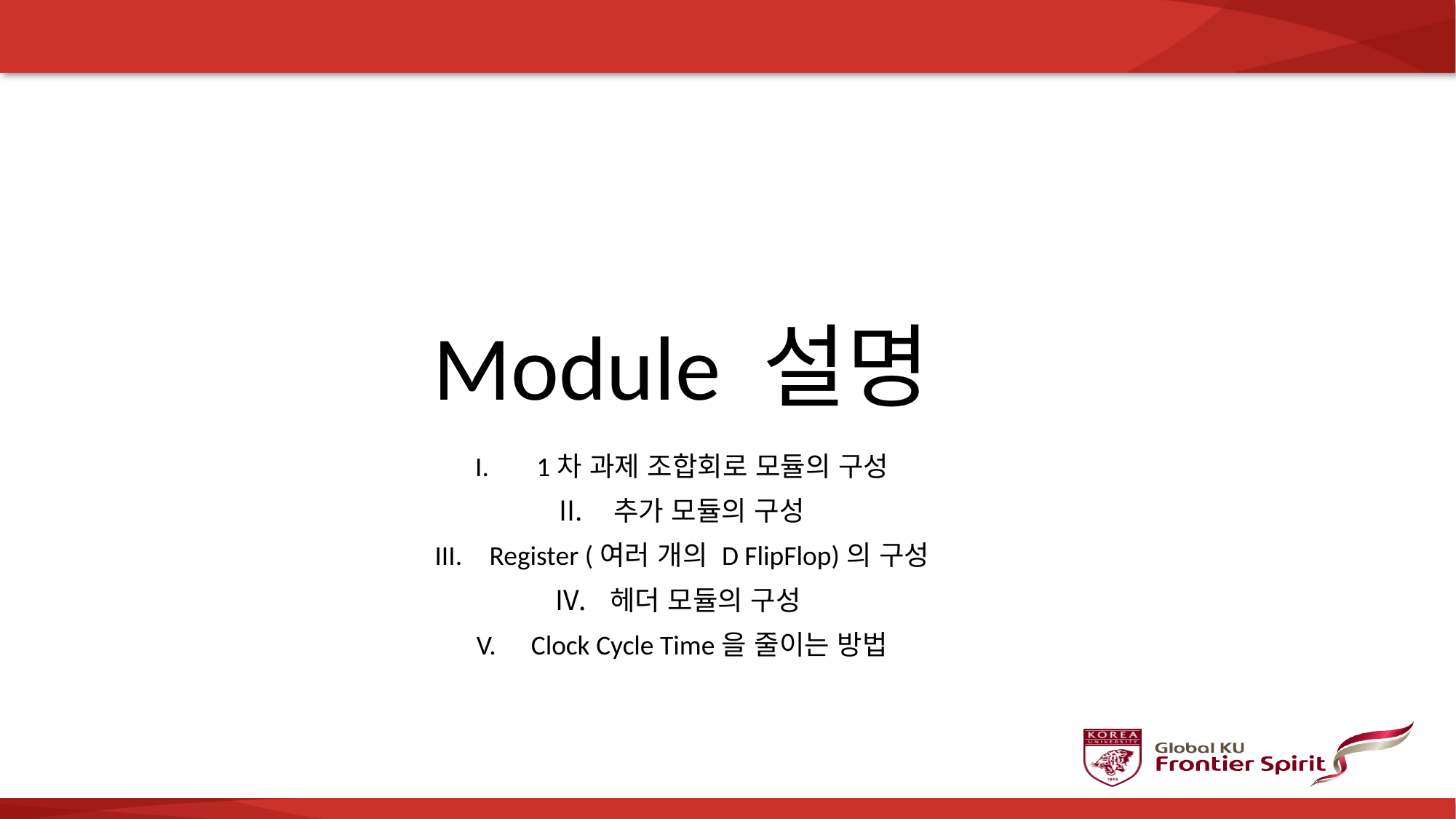

# Module 설명
1차 과제 조합회로 모듈의 구성
추가 모듈의 구성
Register (여러 개의 D FlipFlop)의 구성
헤더 모듈의 구성
Clock Cycle Time을 줄이는 방법